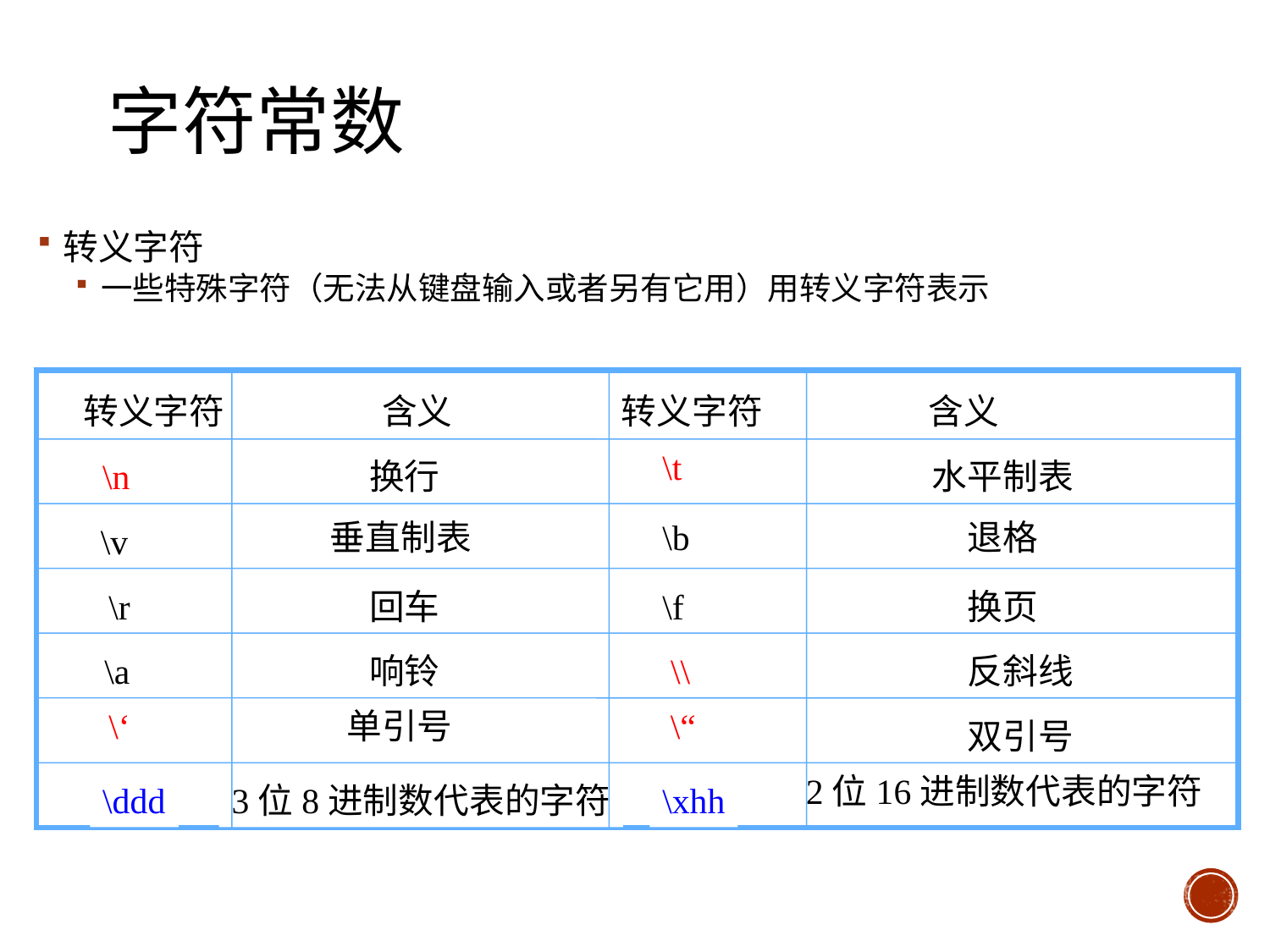

# 字符常数
转义字符
一些特殊字符（无法从键盘输入或者另有它用）用转义字符表示

转义字符
含义
转义字符
含义
\t
\n
换行
水平制表
垂直制表
\b
退格
\v
\r
回车
\f
换页
\a
响铃
\\
反斜线
\‘
单引号
\“
双引号
2位16进制数代表的字符
\ddd
3位8进制数代表的字符
\xhh

<

22